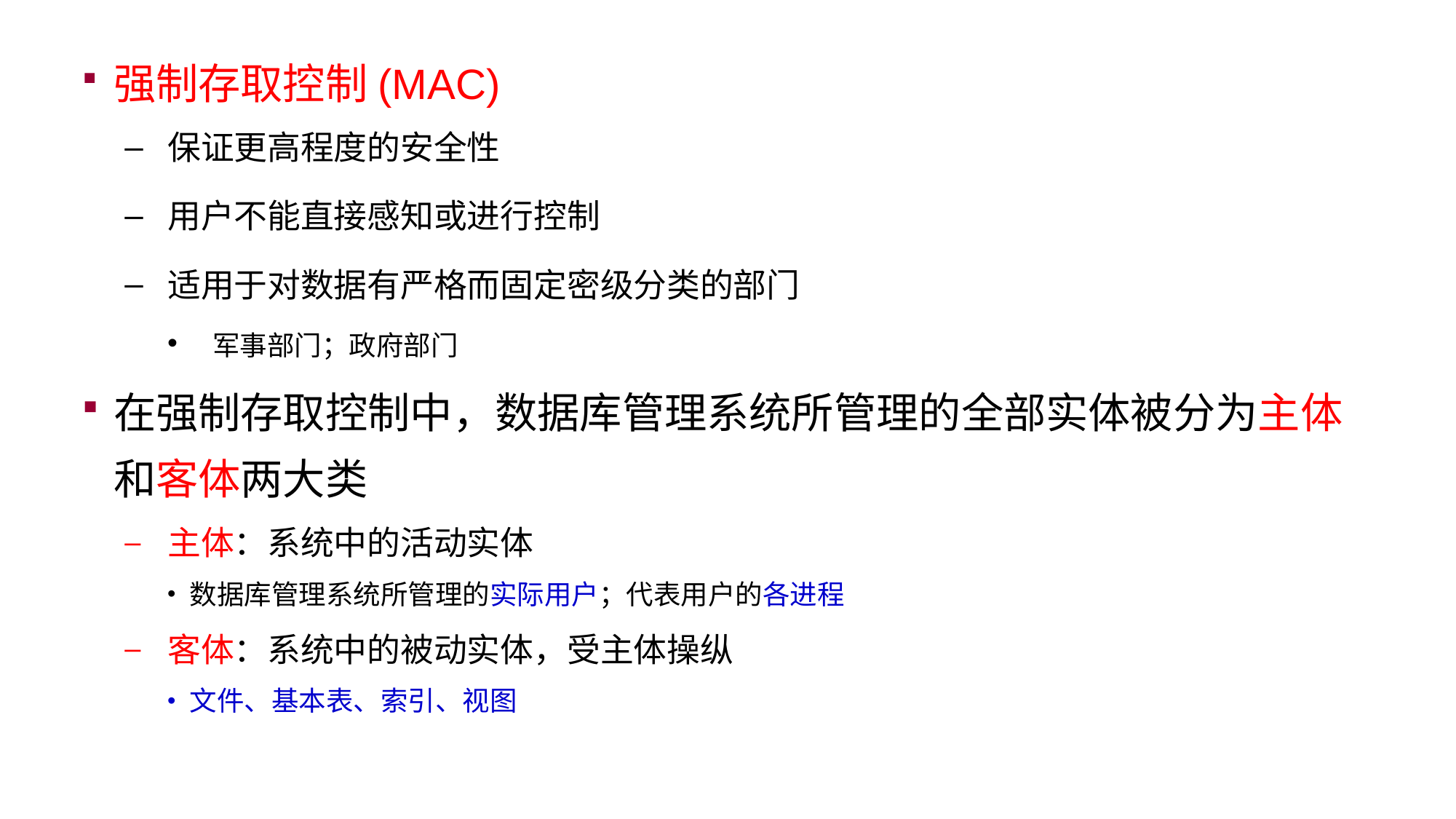

强制存取控制(MAC)
保证更高程度的安全性
用户不能直接感知或进行控制
适用于对数据有严格而固定密级分类的部门
  军事部门；政府部门
在强制存取控制中，数据库管理系统所管理的全部实体被分为主体和客体两大类
主体：系统中的活动实体
数据库管理系统所管理的实际用户；代表用户的各进程
客体：系统中的被动实体，受主体操纵
文件、基本表、索引、视图
51